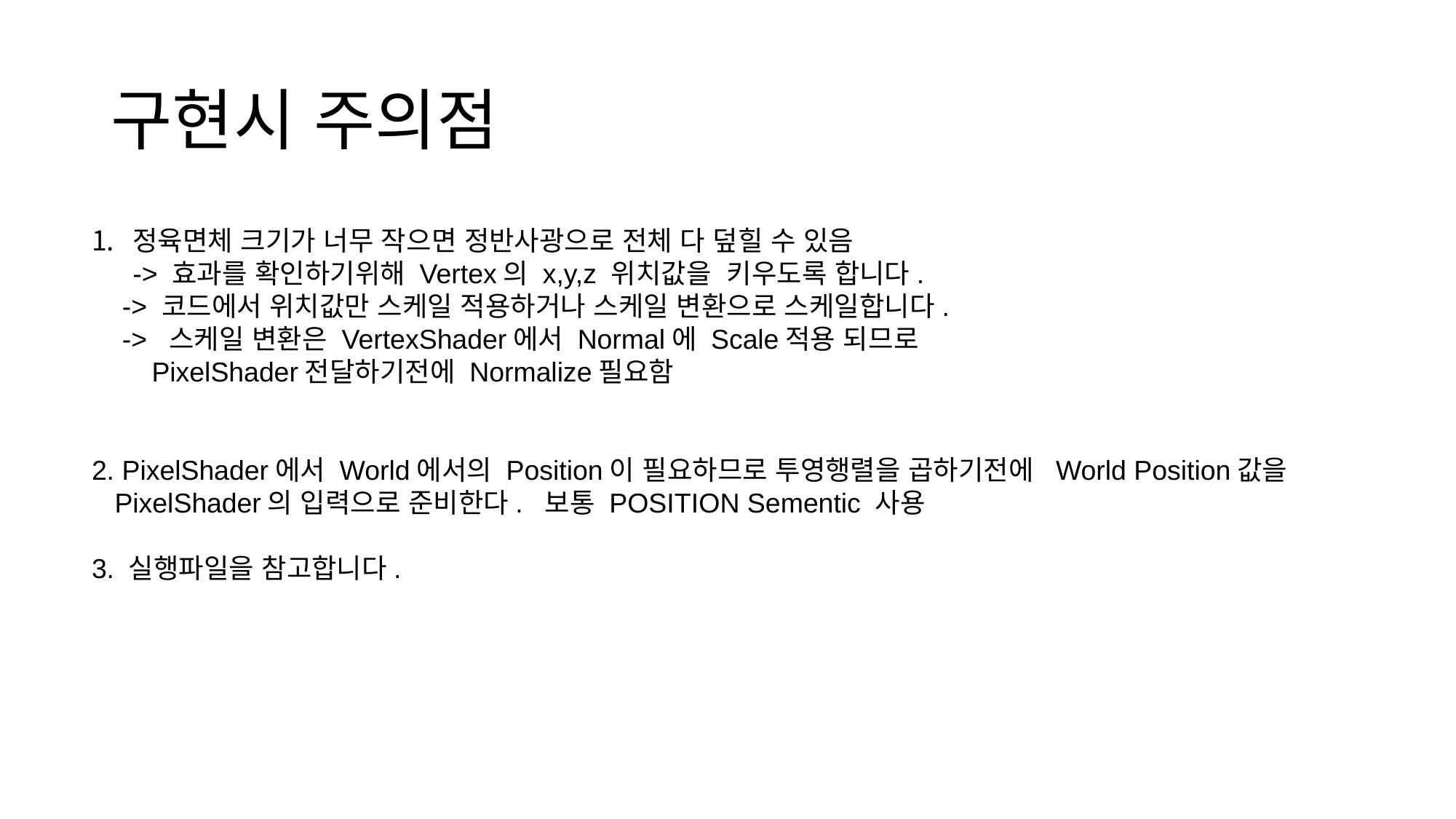

# 구현시 주의점
정육면체 크기가 너무 작으면 정반사광으로 전체 다 덮힐 수 있음
-> 효과를 확인하기위해 Vertex의 x,y,z 위치값을  키우도록 합니다.
    -> 코드에서 위치값만 스케일 적용하거나 스케일 변환으로 스케일합니다.
    ->  스케일 변환은 VertexShader에서 Normal에 Scale적용 되므로
       PixelShader전달하기전에 Normalize필요함

2. PixelShader에서 World에서의 Position이 필요하므로 투영행렬을 곱하기전에  World Position값을
   PixelShader의 입력으로 준비한다.  보통 POSITION Sementic 사용

3. 실행파일을 참고합니다.